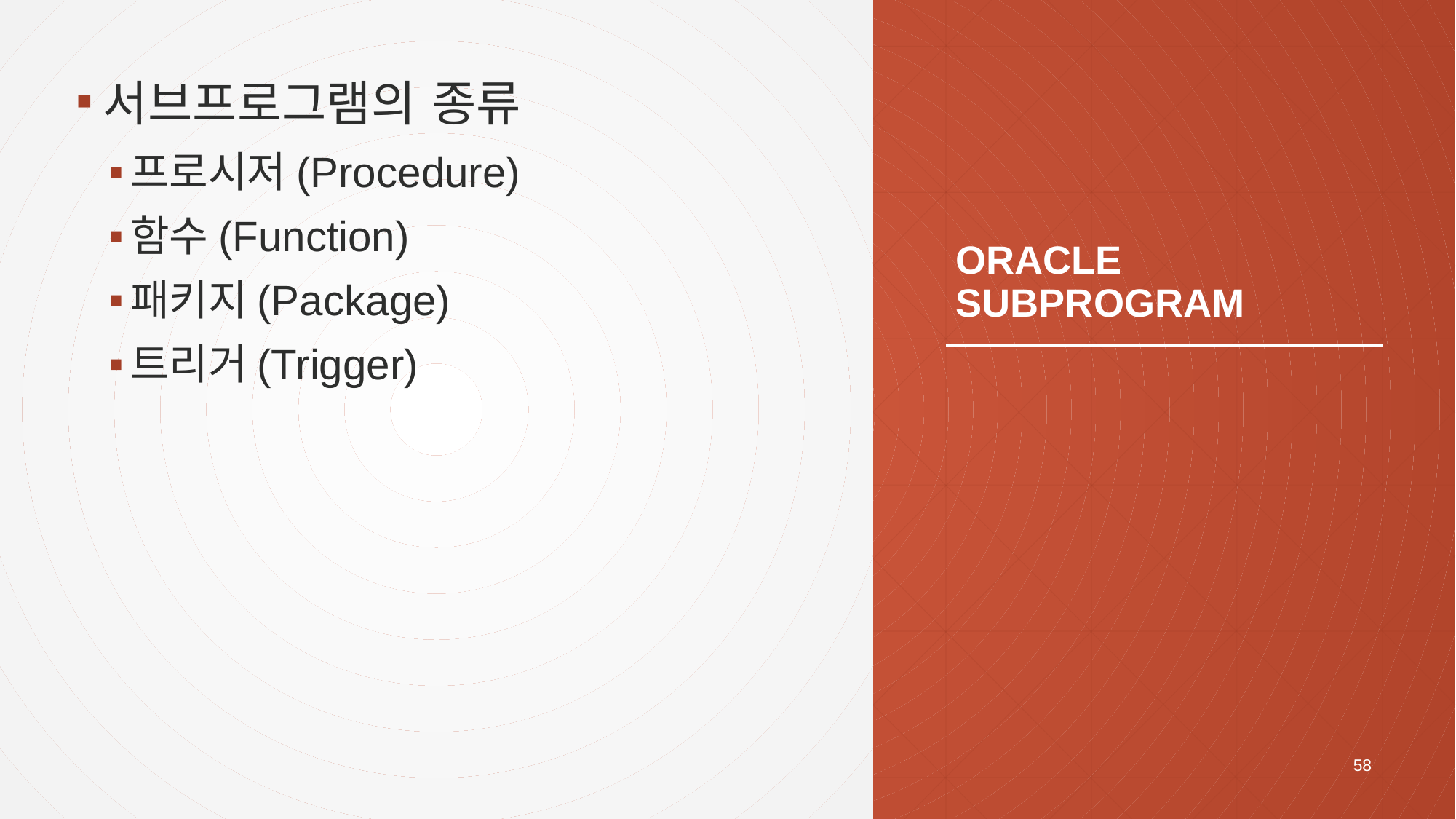

서브프로그램의 종류
프로시저(Procedure)
함수(Function)
패키지(Package)
트리거(Trigger)

# ORACLE SUBPROGRAM

58